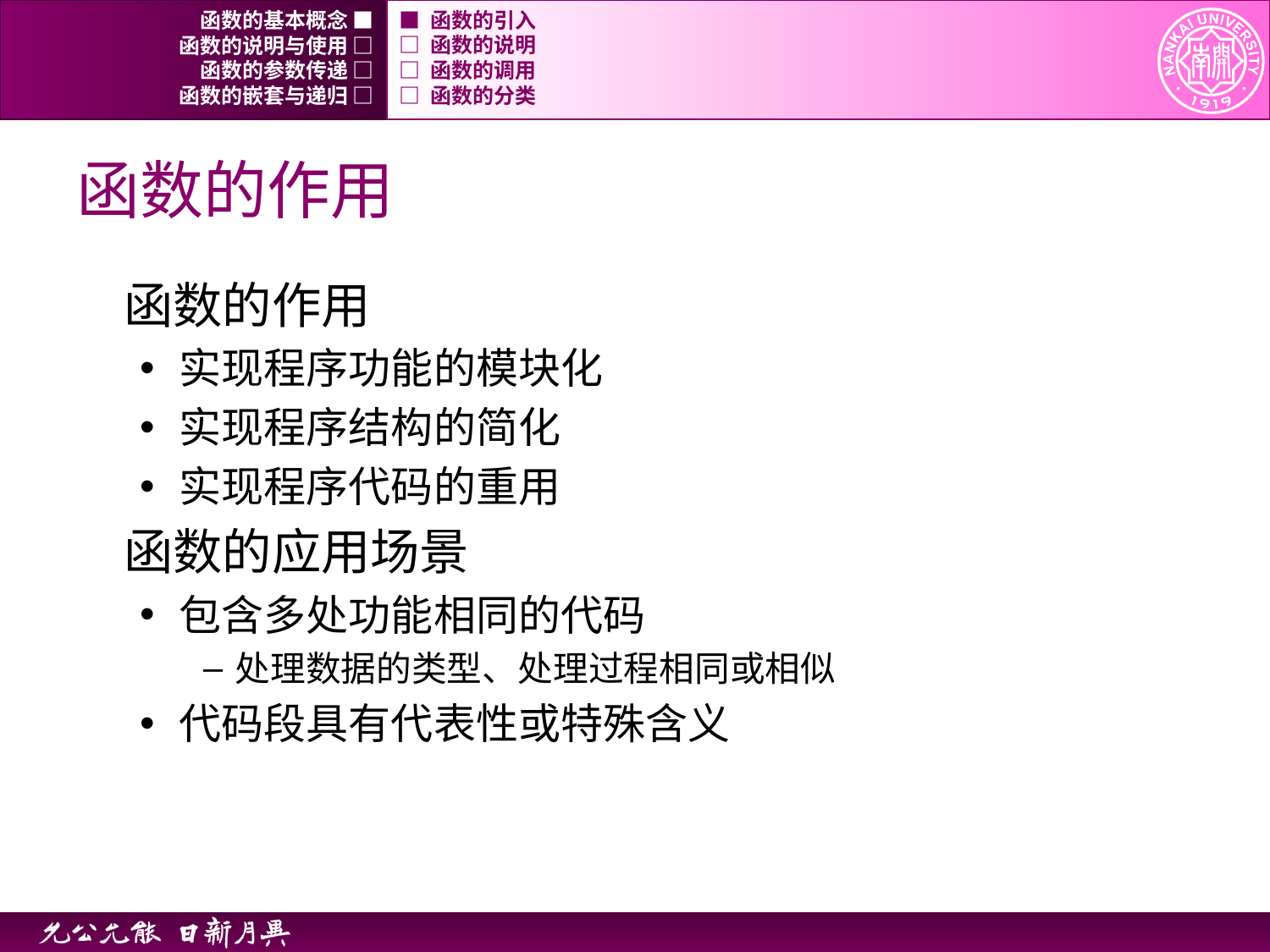

函数的基本概念 ■
■ 函数的引入
函数的说明与使用 □
□ 函数的说明
函数的参数传递 □
□ 函数的调用
函数的嵌套与递归 □
□ 函数的分类
# 函数的作用
函数的作用
实现程序功能的模块化
实现程序结构的简化
实现程序代码的重用
函数的应用场景
包含多处功能相同的代码
处理数据的类型、处理过程相同或相似
代码段具有代表性或特殊含义